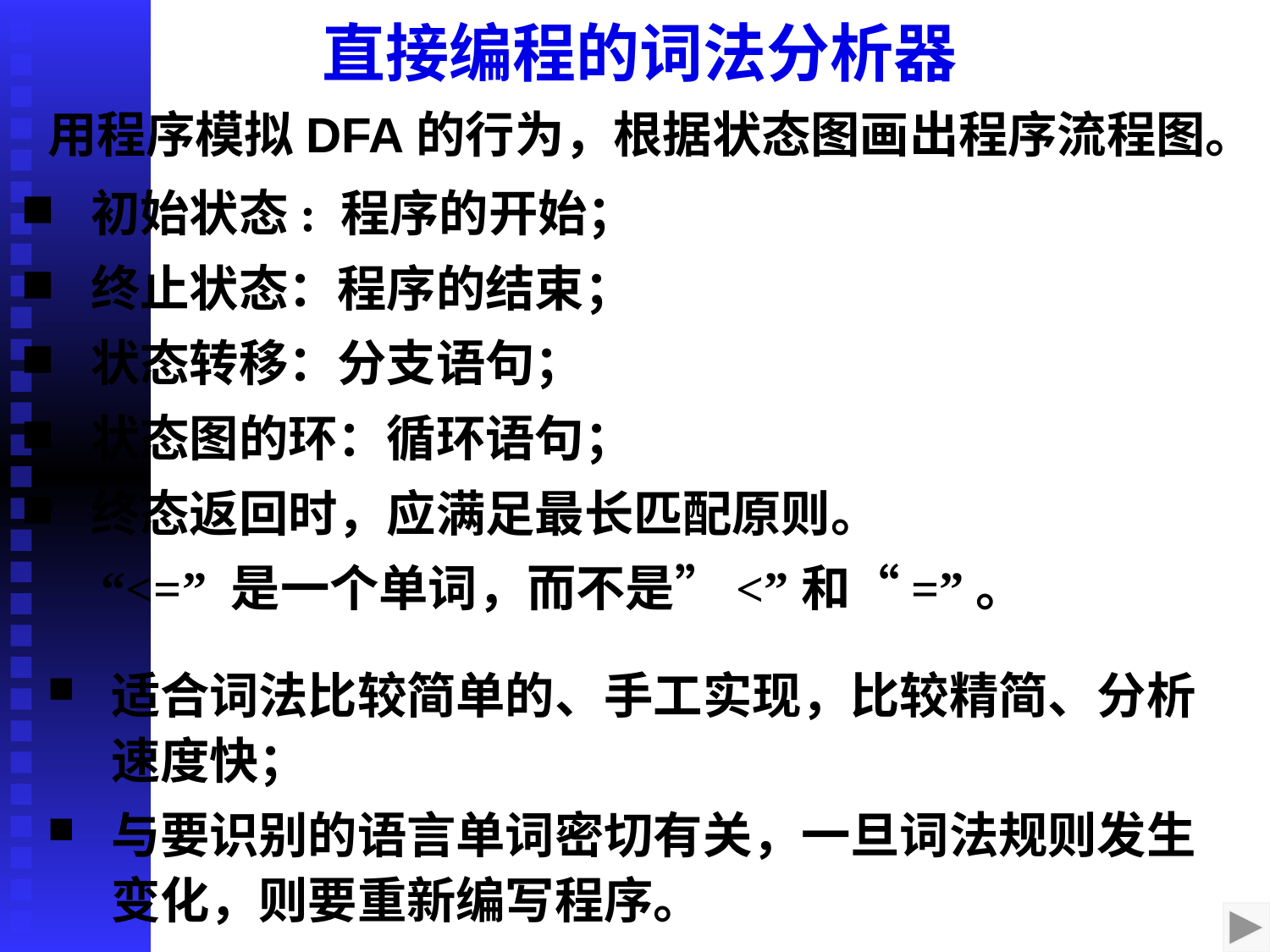

直接编程的词法分析器
用程序模拟DFA的行为，根据状态图画出程序流程图。
初始状态: 程序的开始；
终止状态：程序的结束；
状态转移：分支语句；
状态图的环：循环语句；
终态返回时，应满足最长匹配原则。
      “<=” 是一个单词，而不是”<”和“=”。
适合词法比较简单的、手工实现，比较精简、分析速度快；
与要识别的语言单词密切有关，一旦词法规则发生变化，则要重新编写程序。
2020/10/7
2020/10/7
53
53